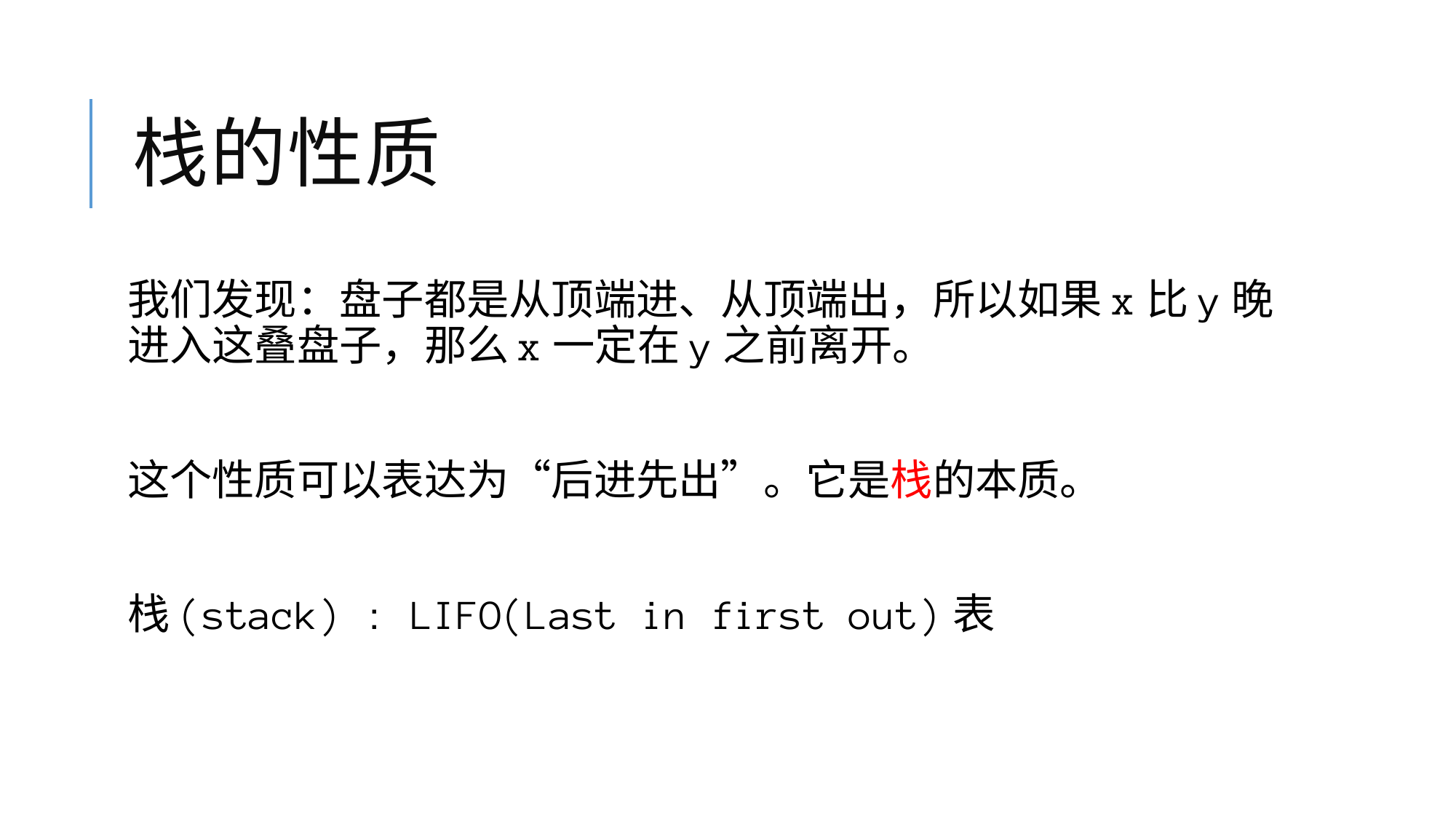

# 栈的性质
我们发现：盘子都是从顶端进、从顶端出，所以如果x比y晚进入这叠盘子，那么x一定在y之前离开。

这个性质可以表达为“后进先出”。它是栈的本质。

栈(stack) : LIFO(Last in first out)表